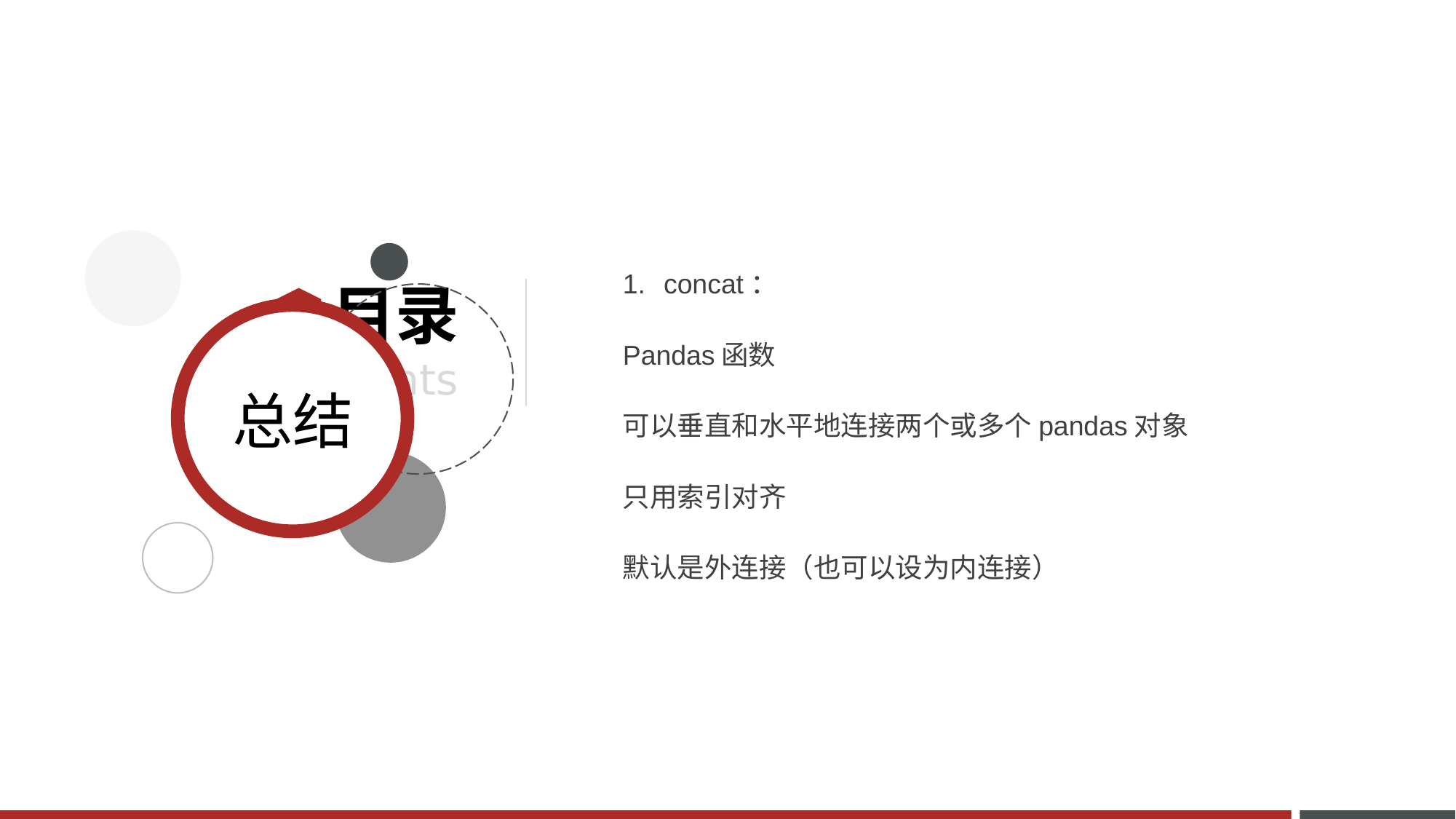

concat：
Pandas函数
可以垂直和水平地连接两个或多个pandas对象
只用索引对齐
默认是外连接（也可以设为内连接）